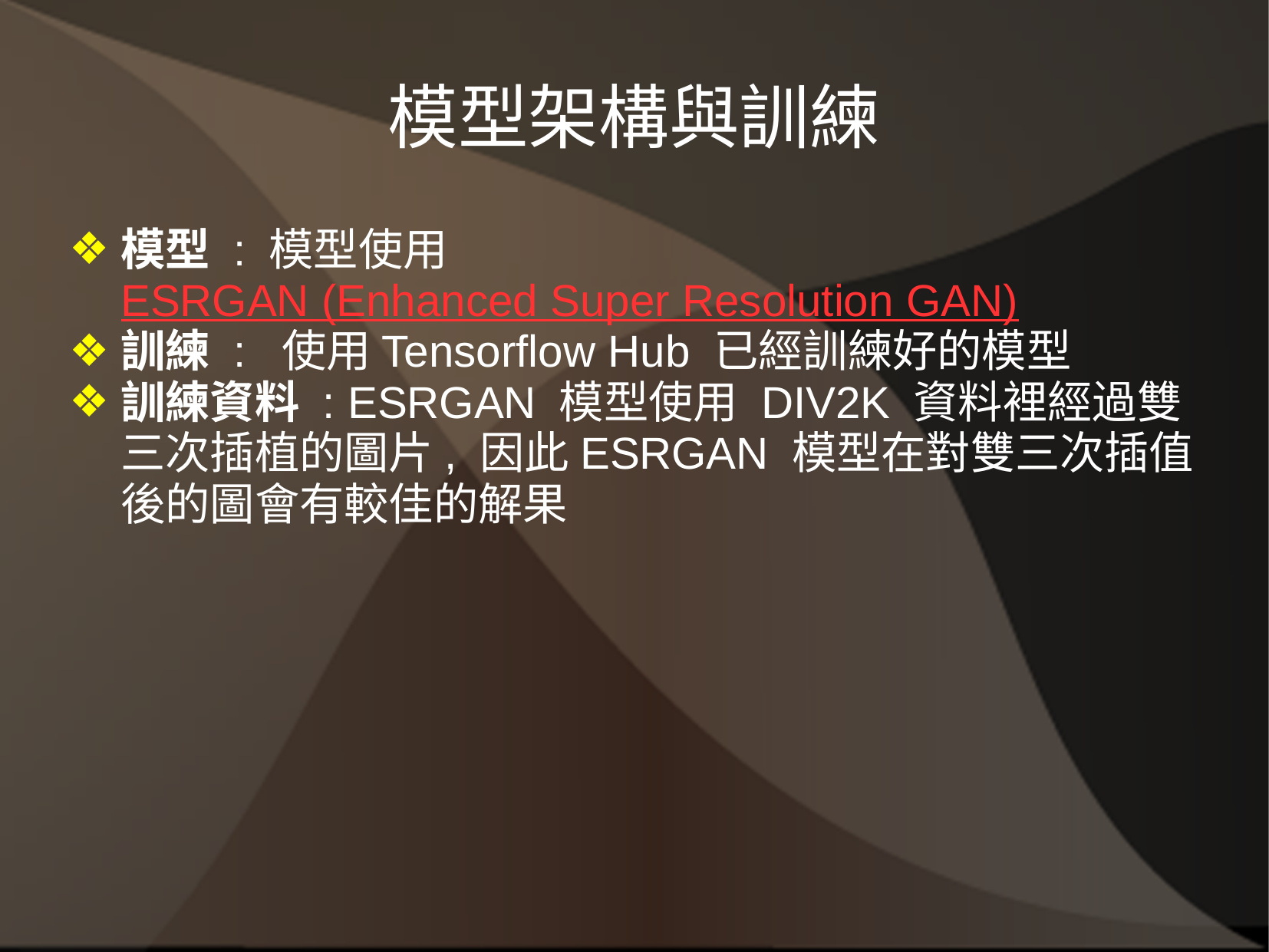

# 模型架構與訓練
模型 : 模型使用 ESRGAN (Enhanced Super Resolution GAN)
訓練 :  使用Tensorflow Hub 已經訓練好的模型
訓練資料 : ESRGAN 模型使用 DIV2K 資料裡經過雙三次插植的圖片, 因此ESRGAN 模型在對雙三次插值後的圖會有較佳的解果